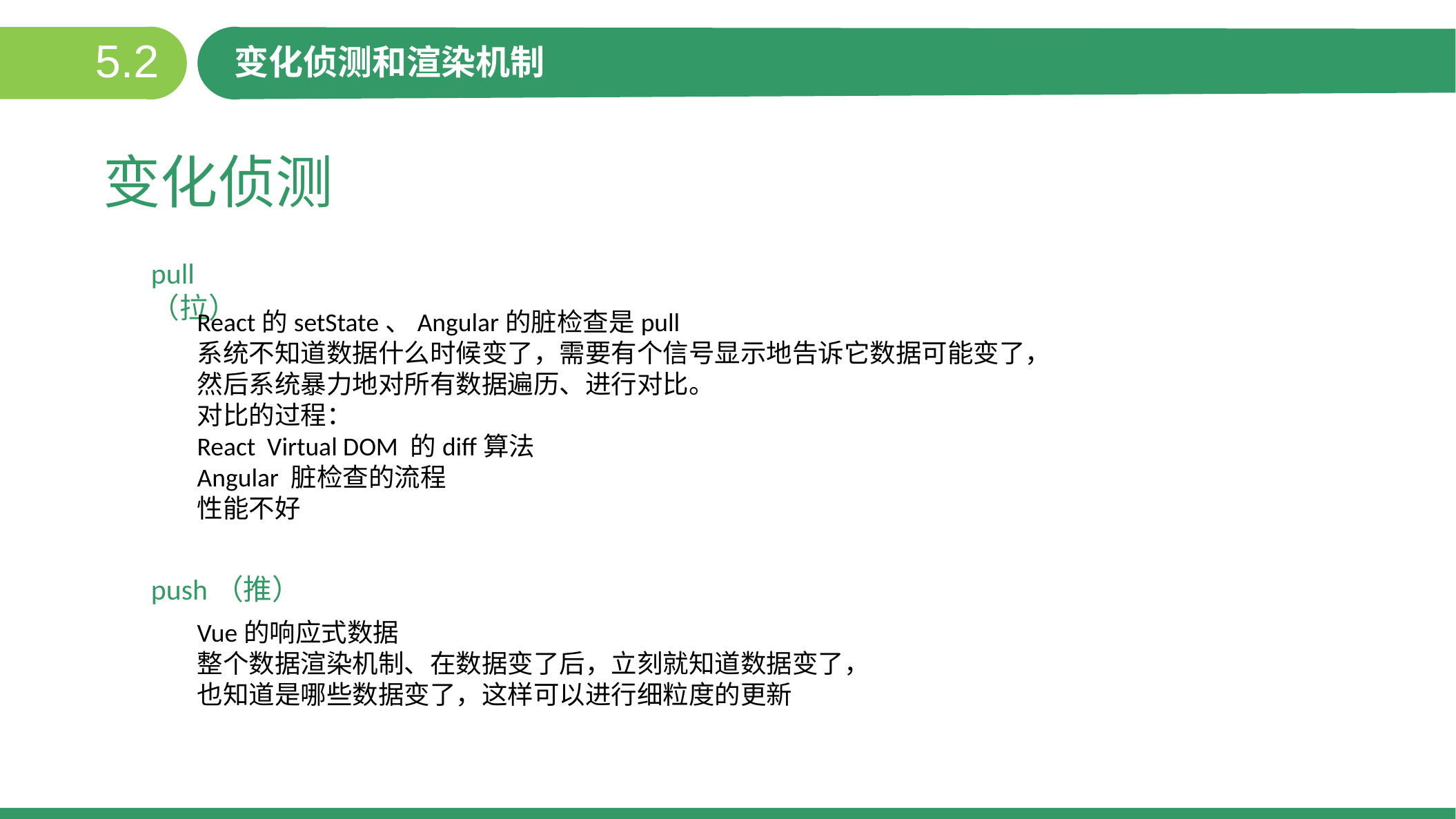

5.2

变化侦测和渲染机制

变化侦测
pull（拉）
React的setState、Angular的脏检查是pull
系统不知道数据什么时候变了，需要有个信号显示地告诉它数据可能变了，
然后系统暴力地对所有数据遍历、进行对比。
对比的过程：
React  Virtual DOM 的diff算法
Angular 脏检查的流程
性能不好
push（推）
Vue的响应式数据
整个数据渲染机制、在数据变了后，立刻就知道数据变了，也知道是哪些数据变了，这样可以进行细粒度的更新